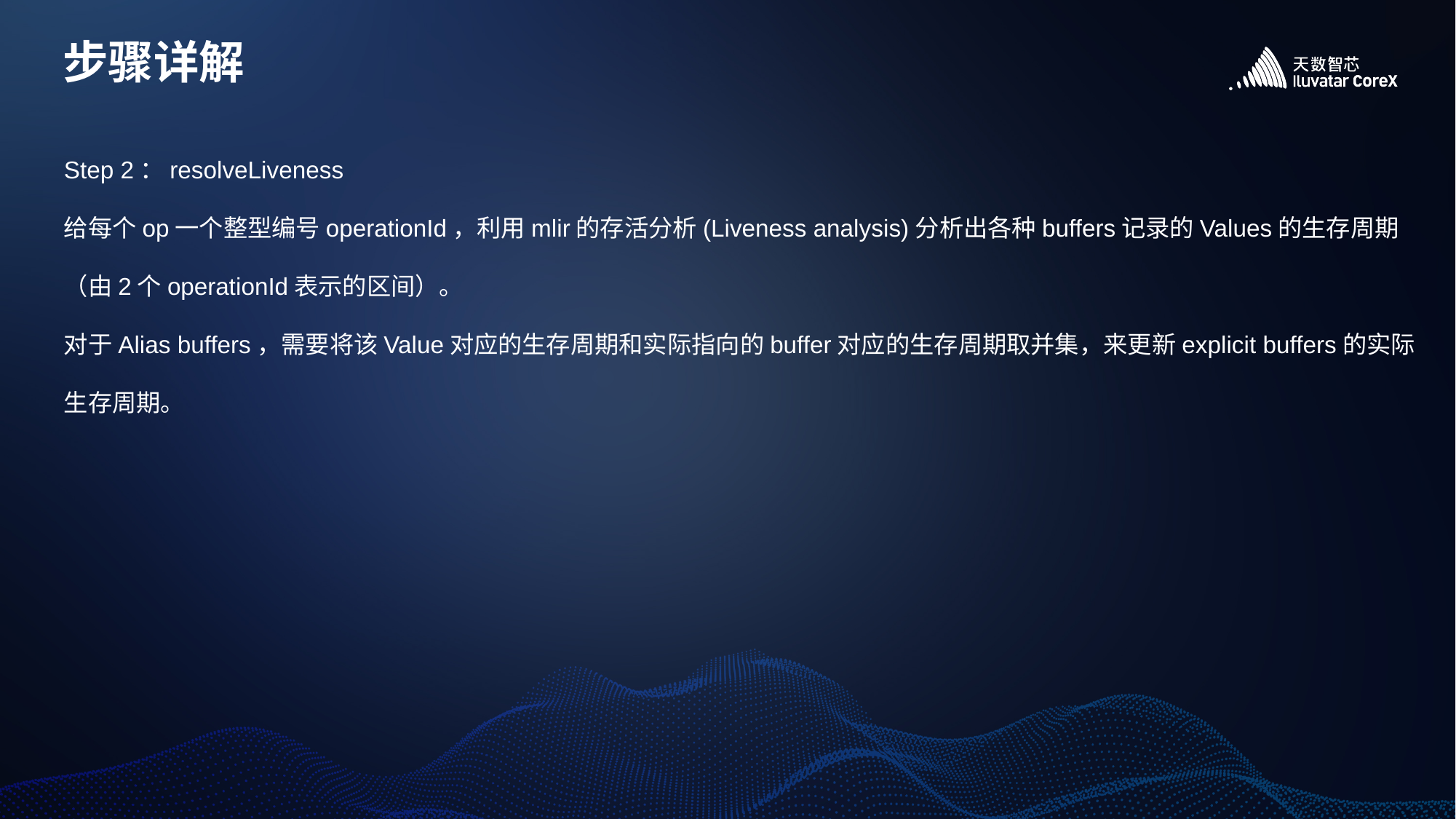

# 步骤详解
Step 2：resolveLiveness
给每个op一个整型编号operationId，利用mlir的存活分析(Liveness analysis)分析出各种buffers记录的Values的生存周期（由2个operationId表示的区间）。
对于Alias buffers，需要将该Value对应的生存周期和实际指向的buffer对应的生存周期取并集，来更新explicit buffers的实际生存周期。